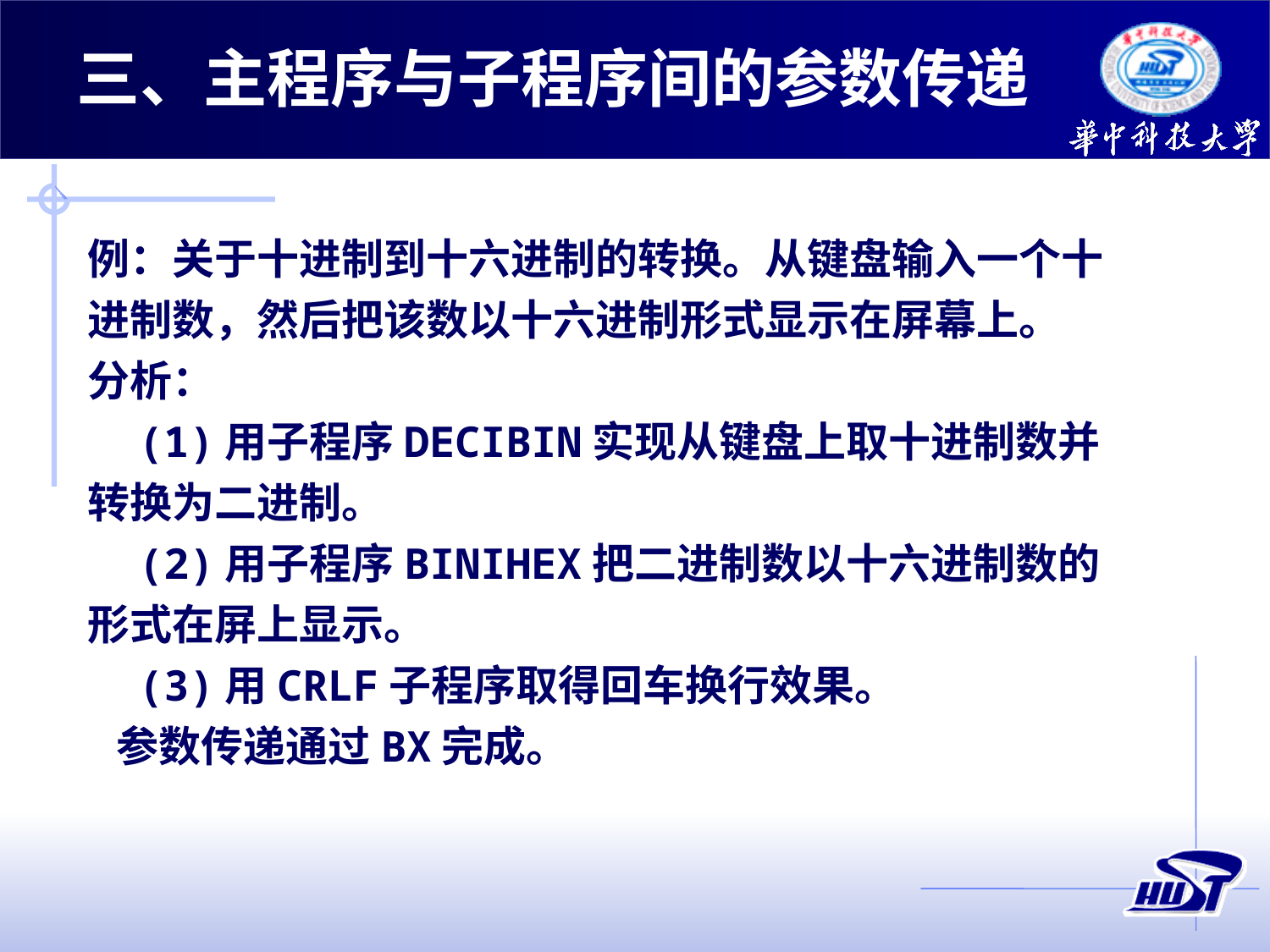

三、主程序与子程序间的参数传递
例：关于十进制到十六进制的转换。从键盘输入一个十进制数，然后把该数以十六进制形式显示在屏幕上。
分析：
  (1)用子程序DECIBIN实现从键盘上取十进制数并转换为二进制。
  (2)用子程序BINIHEX把二进制数以十六进制数的形式在屏上显示。
  (3)用CRLF子程序取得回车换行效果。
  参数传递通过BX完成。